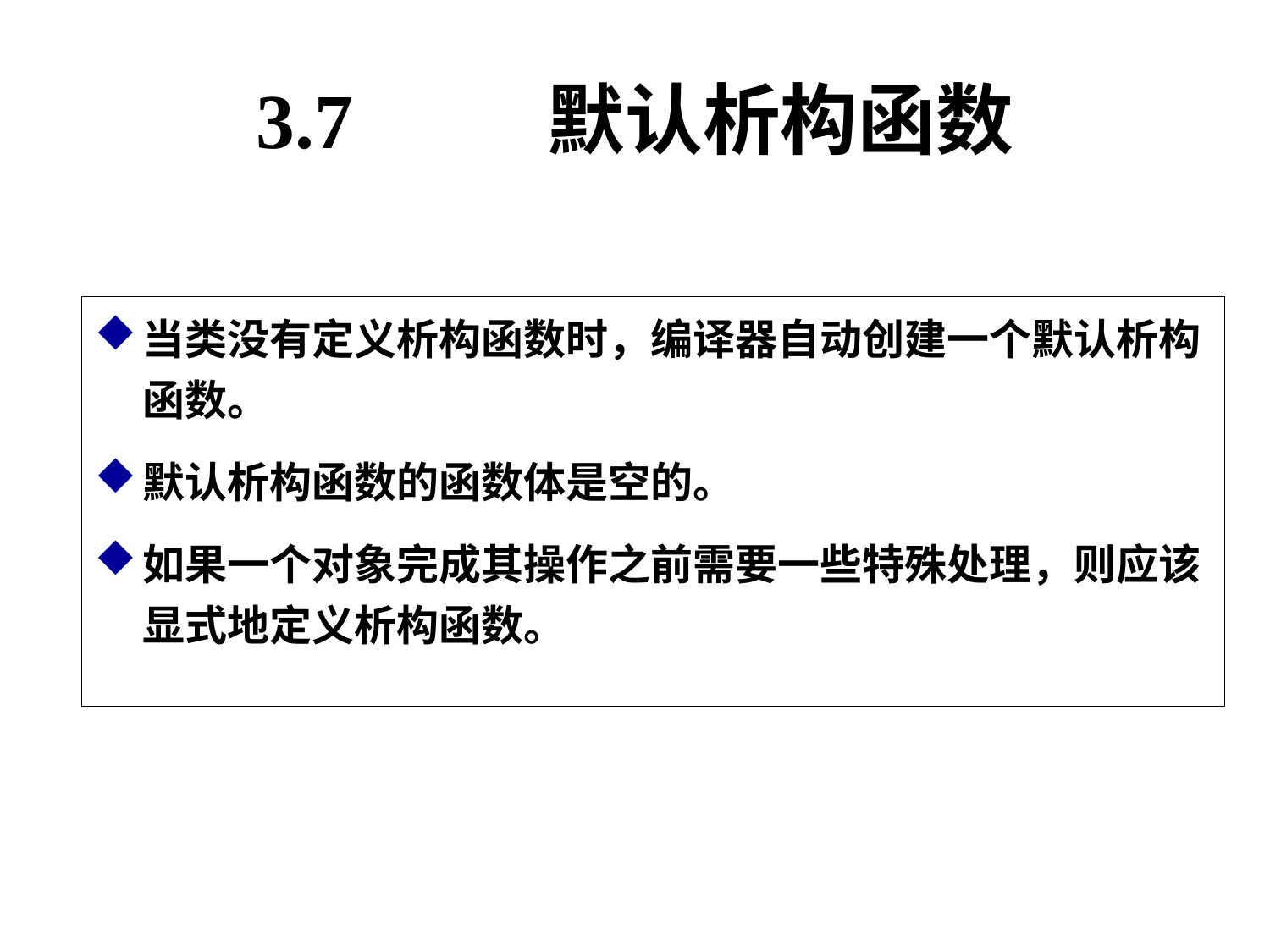

# 3.7         默认析构函数
当类没有定义析构函数时，编译器自动创建一个默认析构函数。
默认析构函数的函数体是空的。
如果一个对象完成其操作之前需要一些特殊处理，则应该显式地定义析构函数。